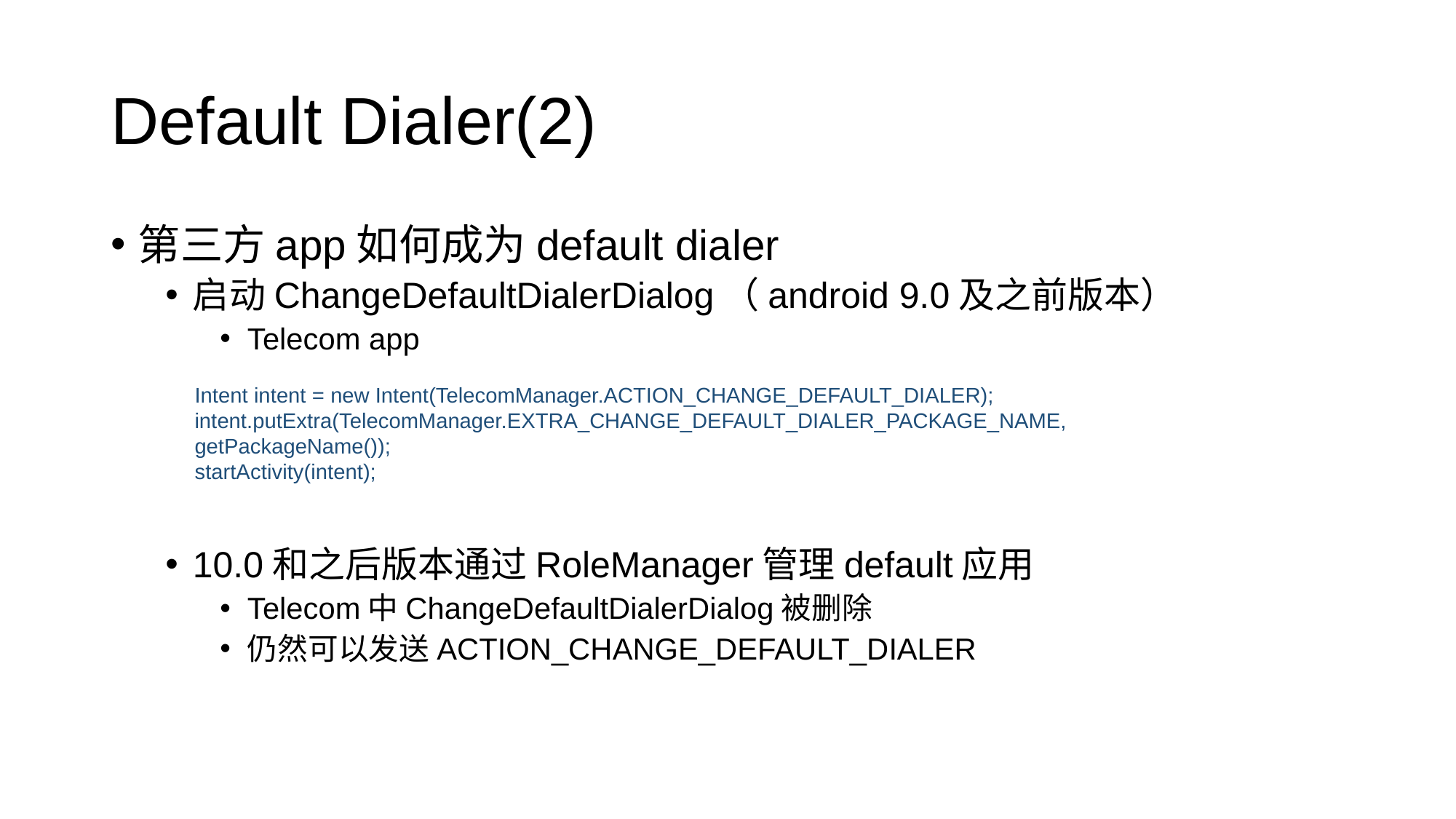

# Default Dialer(2)
第三方app如何成为default dialer
启动ChangeDefaultDialerDialog（android 9.0及之前版本）
Telecom app

10.0和之后版本通过RoleManager管理default应用
Telecom中ChangeDefaultDialerDialog被删除
仍然可以发送ACTION_CHANGE_DEFAULT_DIALER

Intent intent = new Intent(TelecomManager.ACTION_CHANGE_DEFAULT_DIALER);
intent.putExtra(TelecomManager.EXTRA_CHANGE_DEFAULT_DIALER_PACKAGE_NAME, getPackageName());
startActivity(intent);